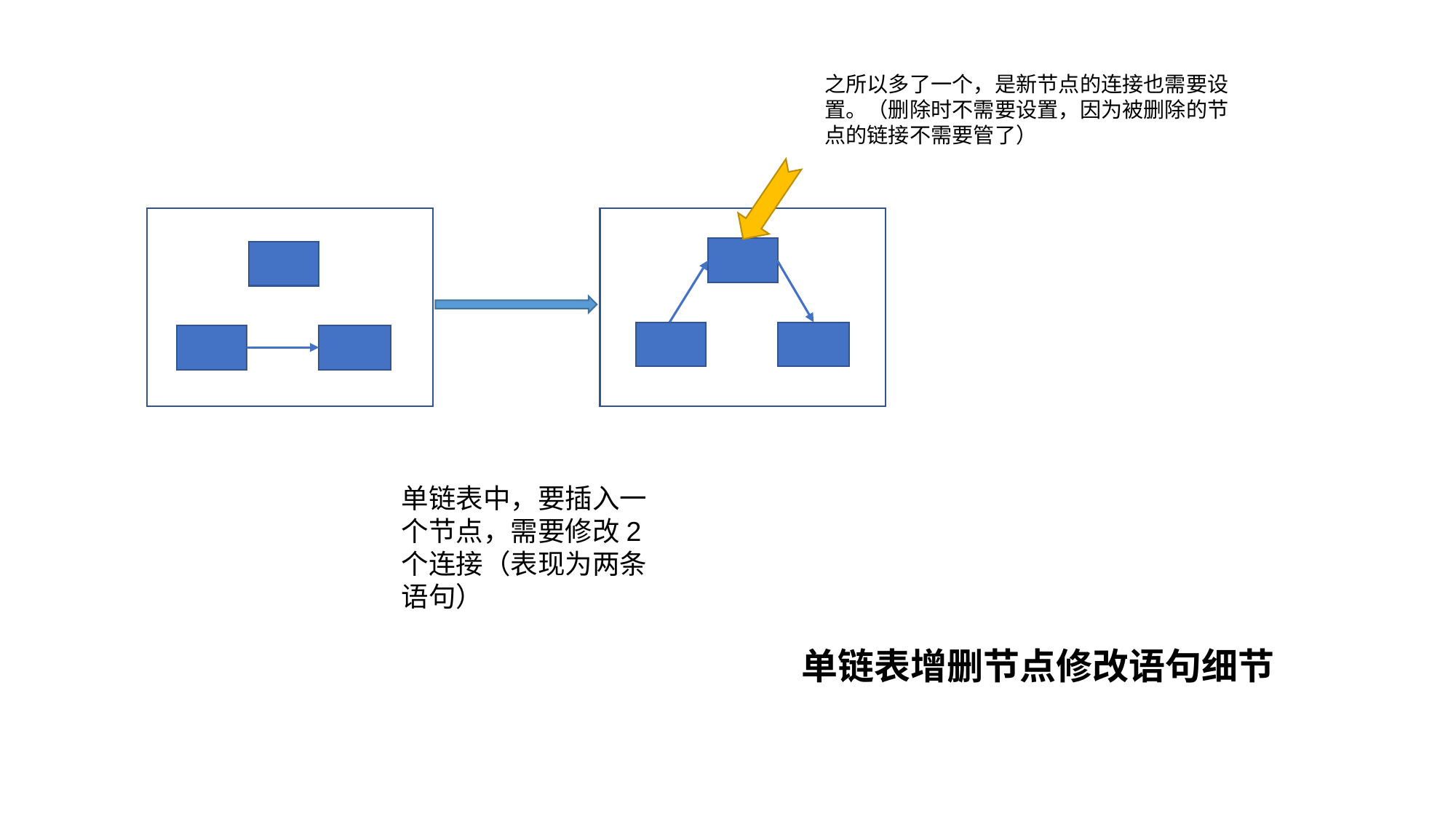

之所以多了一个，是新节点的连接也需要设置。（删除时不需要设置，因为被删除的节点的链接不需要管了）

单链表中，要插入一个节点，需要修改2个连接（表现为两条语句）
单链表增删节点修改语句细节